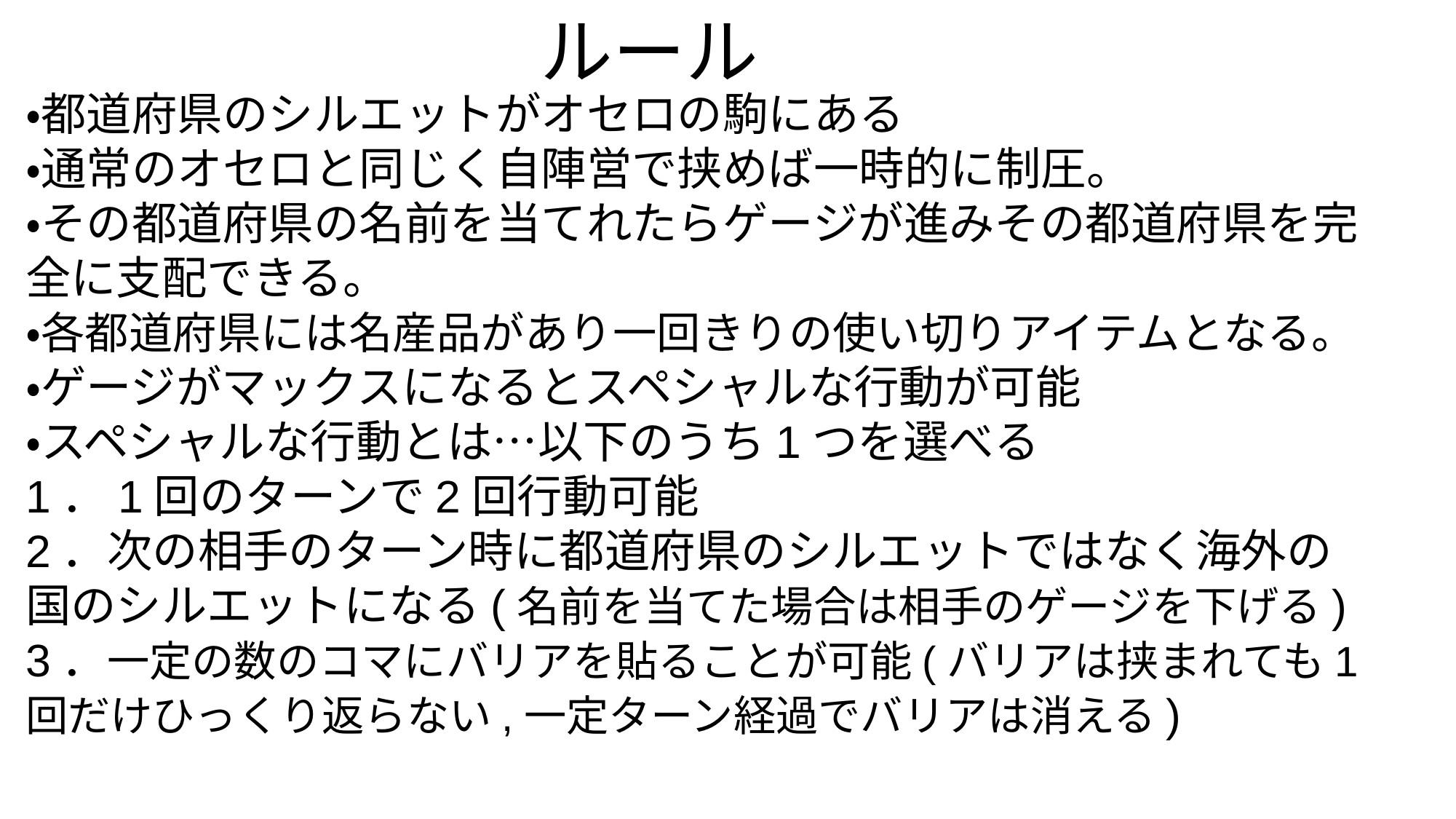

ルール
・都道府県のシルエットがオセロの駒にある
・通常のオセロと同じく自陣営で挟めば一時的に制圧。
・その都道府県の名前を当てれたらゲージが進みその都道府県を完全に支配できる。
・各都道府県には名産品があり一回きりの使い切りアイテムとなる。
・ゲージがマックスになるとスペシャルな行動が可能
・スペシャルな行動とは…以下のうち1つを選べる
1．1回のターンで2回行動可能
2．次の相手のターン時に都道府県のシルエットではなく海外の国のシルエットになる(名前を当てた場合は相手のゲージを下げる)
3．一定の数のコマにバリアを貼ることが可能(バリアは挟まれても1回だけひっくり返らない,一定ターン経過でバリアは消える)